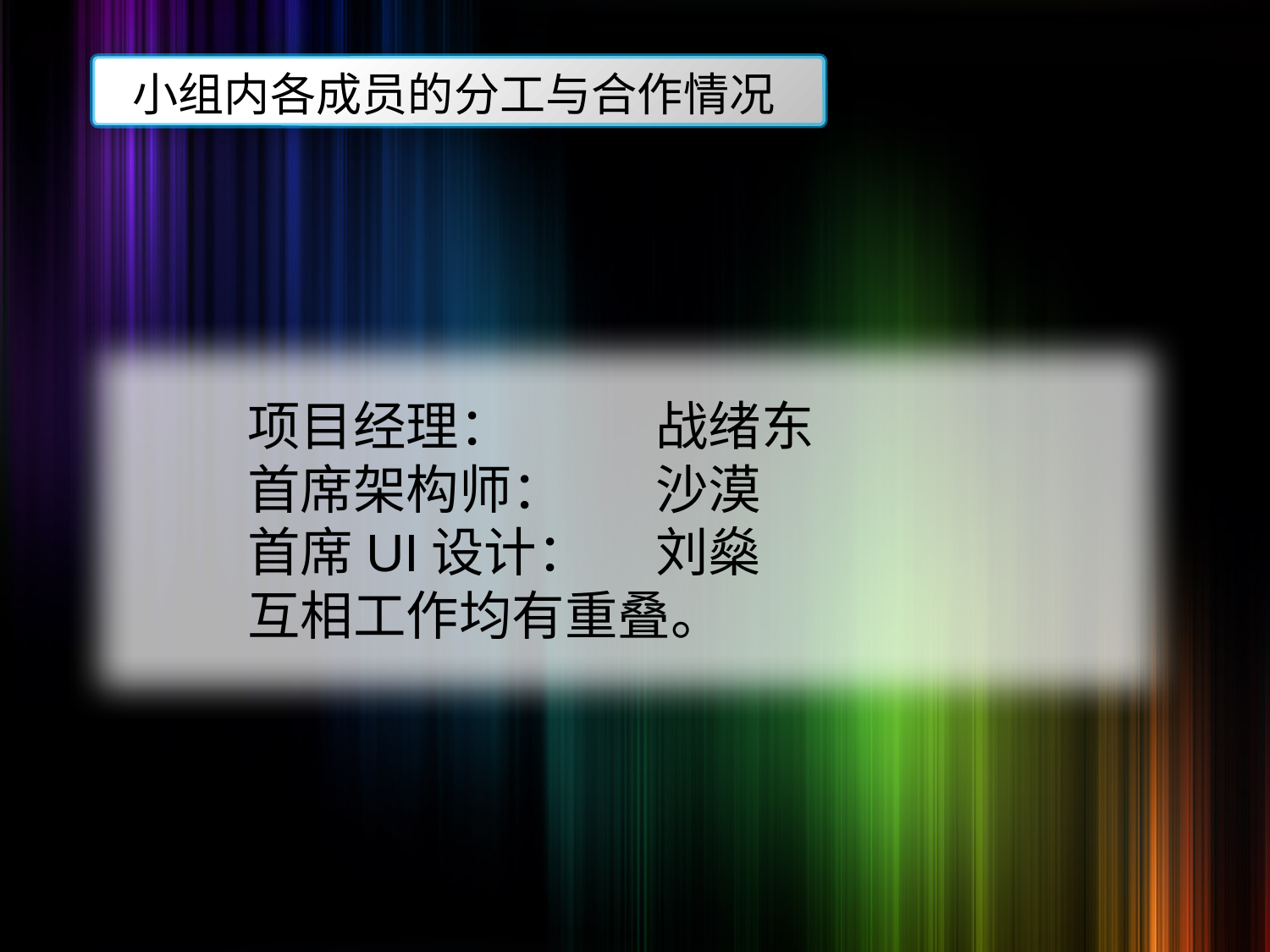

小组内各成员的分工与合作情况
项目经理：		战绪东
首席架构师：	沙漠
首席UI设计：	刘燊
互相工作均有重叠。